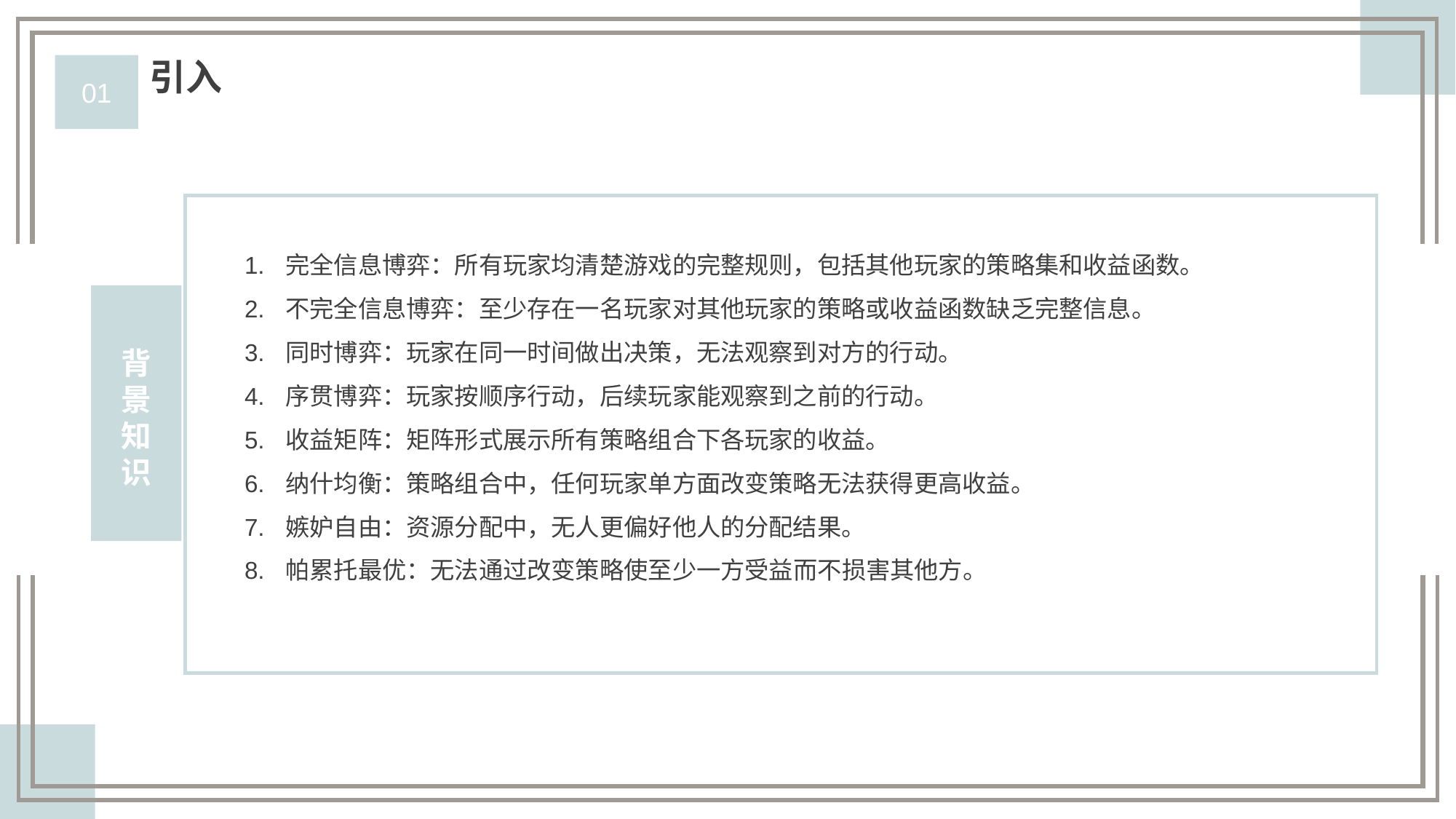

引入
01

完全信息博弈：所有玩家均清楚游戏的完整规则，包括其他玩家的策略集和收益函数。
不完全信息博弈：至少存在一名玩家对其他玩家的策略或收益函数缺乏完整信息。
同时博弈：玩家在同一时间做出决策，无法观察到对方的行动。
序贯博弈：玩家按顺序行动，后续玩家能观察到之前的行动。
收益矩阵：矩阵形式展示所有策略组合下各玩家的收益。
纳什均衡：策略组合中，任何玩家单方面改变策略无法获得更高收益。
嫉妒自由：资源分配中，无人更偏好他人的分配结果。
帕累托最优：无法通过改变策略使至少一方受益而不损害其他方。

背景知识